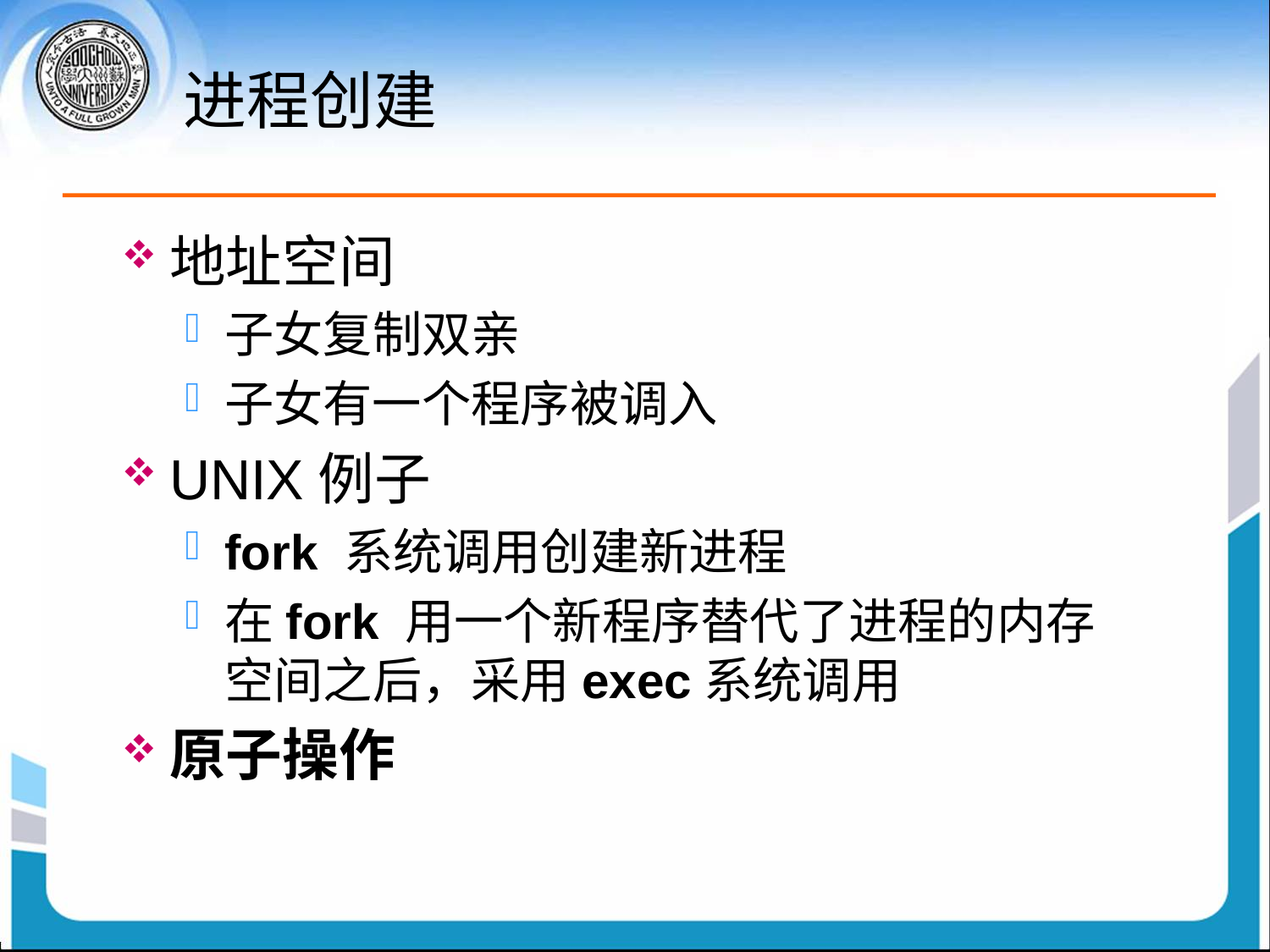

# 进程创建
地址空间
子女复制双亲
子女有一个程序被调入
UNIX例子
fork 系统调用创建新进程
在fork 用一个新程序替代了进程的内存空间之后，采用exec系统调用
原子操作